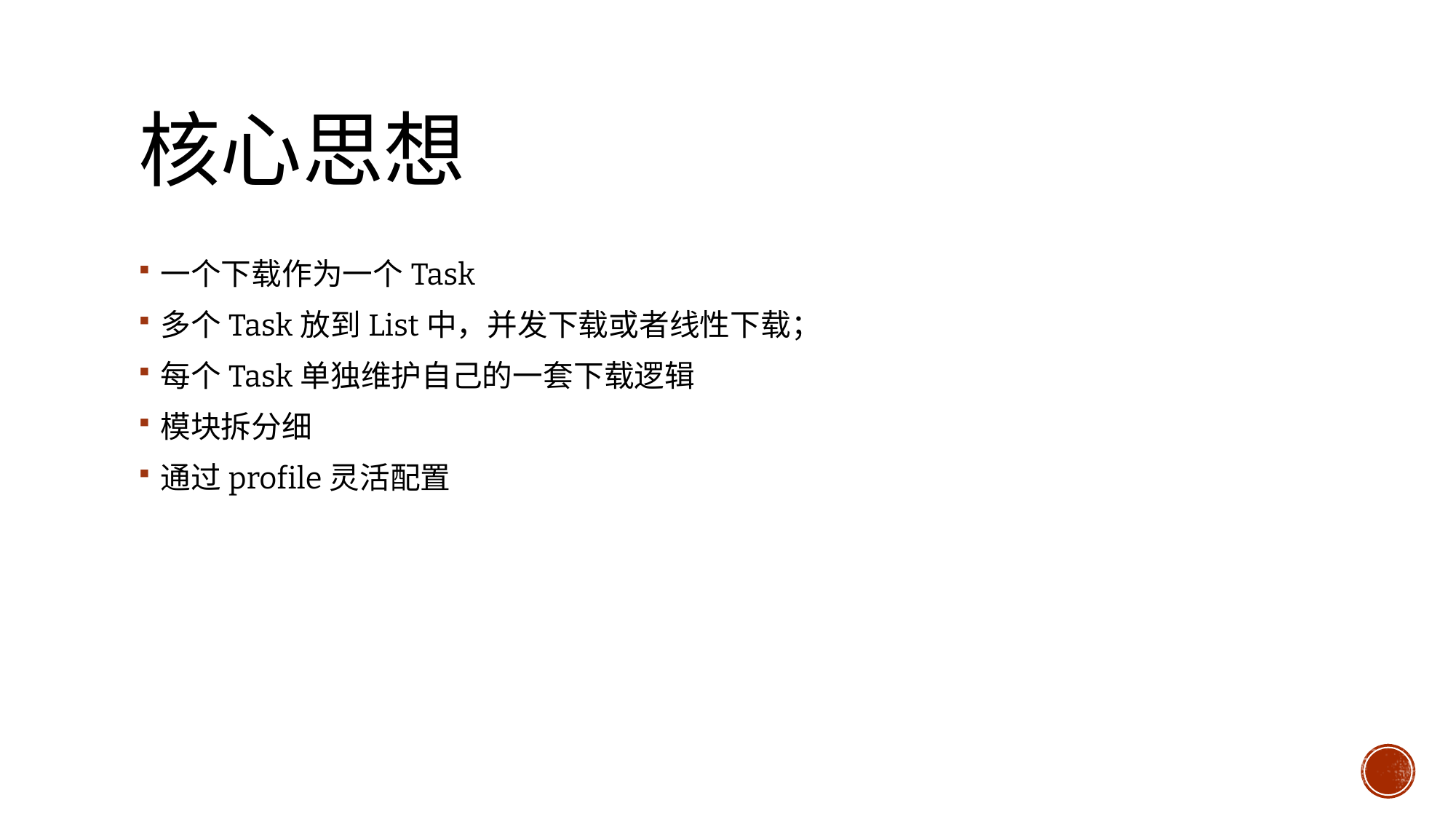

# 核心思想
一个下载作为一个Task
多个Task放到List中，并发下载或者线性下载；
每个Task单独维护自己的一套下载逻辑
模块拆分细
通过profile灵活配置